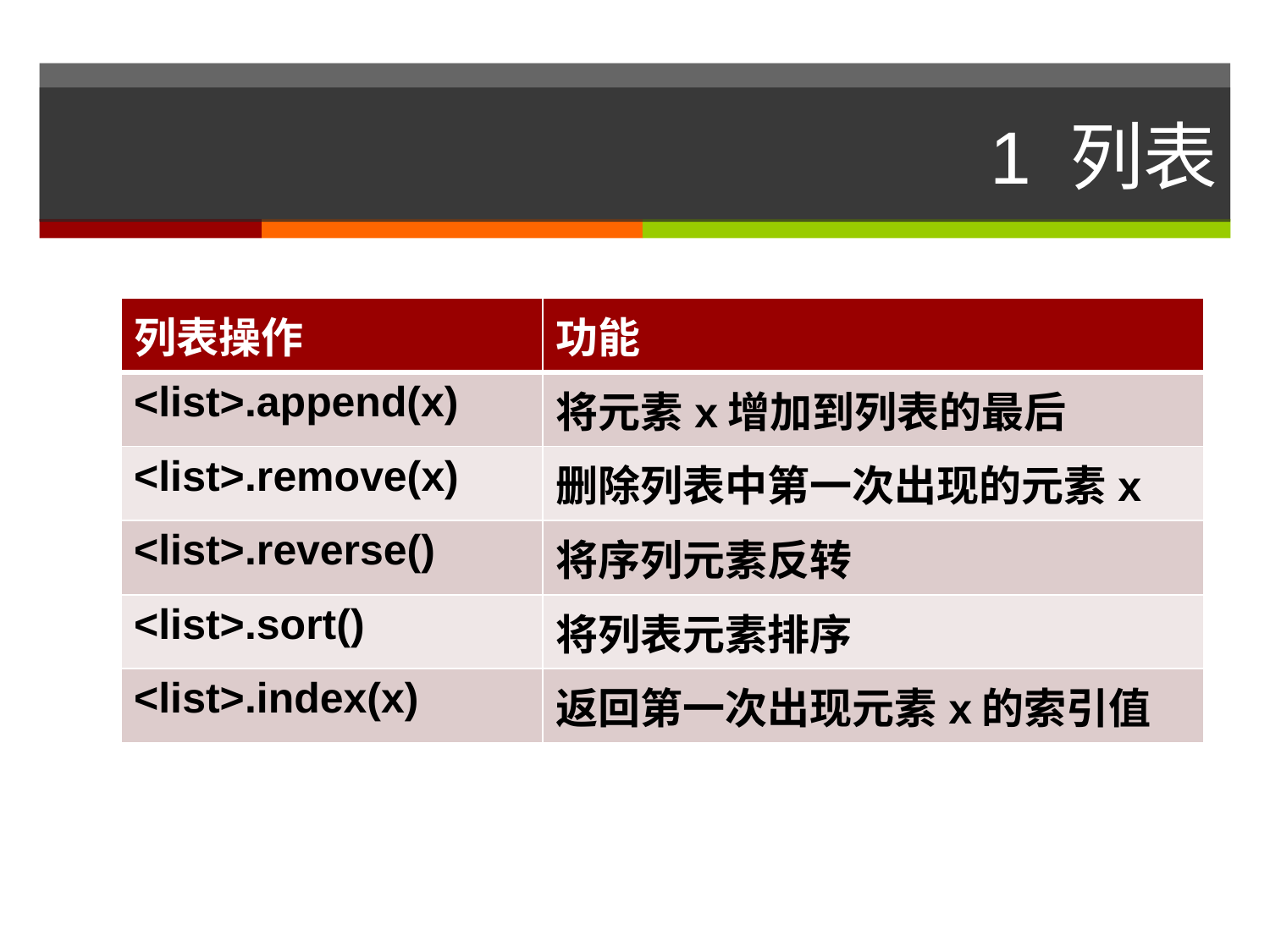

# 1 列表
| 列表操作 | 功能 |
| --- | --- |
| <list>.append(x) | 将元素x增加到列表的最后 |
| <list>.remove(x) | 删除列表中第一次出现的元素x |
| <list>.reverse() | 将序列元素反转 |
| <list>.sort() | 将列表元素排序 |
| <list>.index(x) | 返回第一次出现元素x的索引值 |